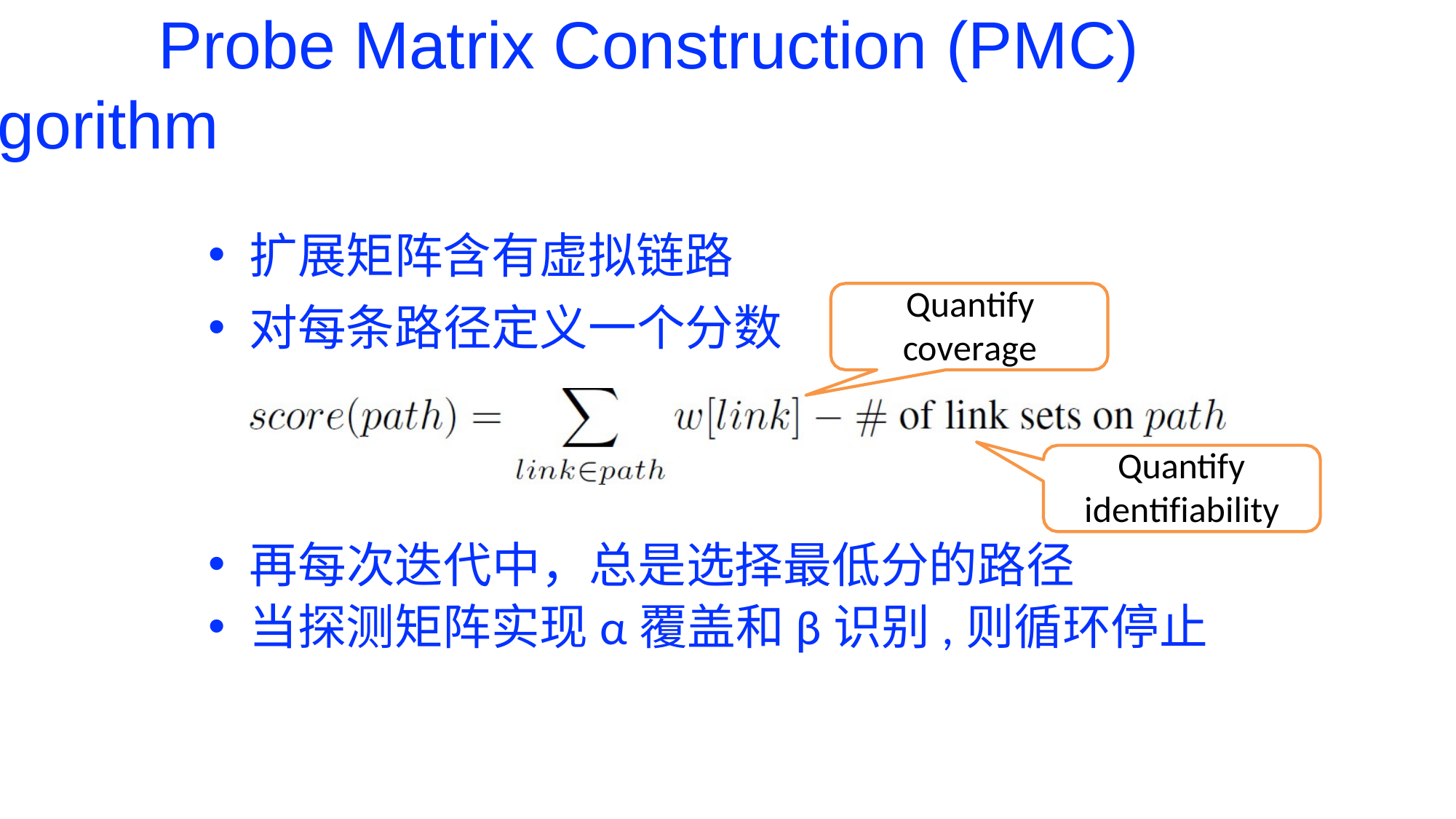

# Probe Matrix Construction (PMC) Algorithm
扩展矩阵含有虚拟链路
Quantify

对每条路径定义一个分数
coverage

Quantify  identifiability
再每次迭代中，总是选择最低分的路径
当探测矩阵实现α覆盖和β识别,则循环停止